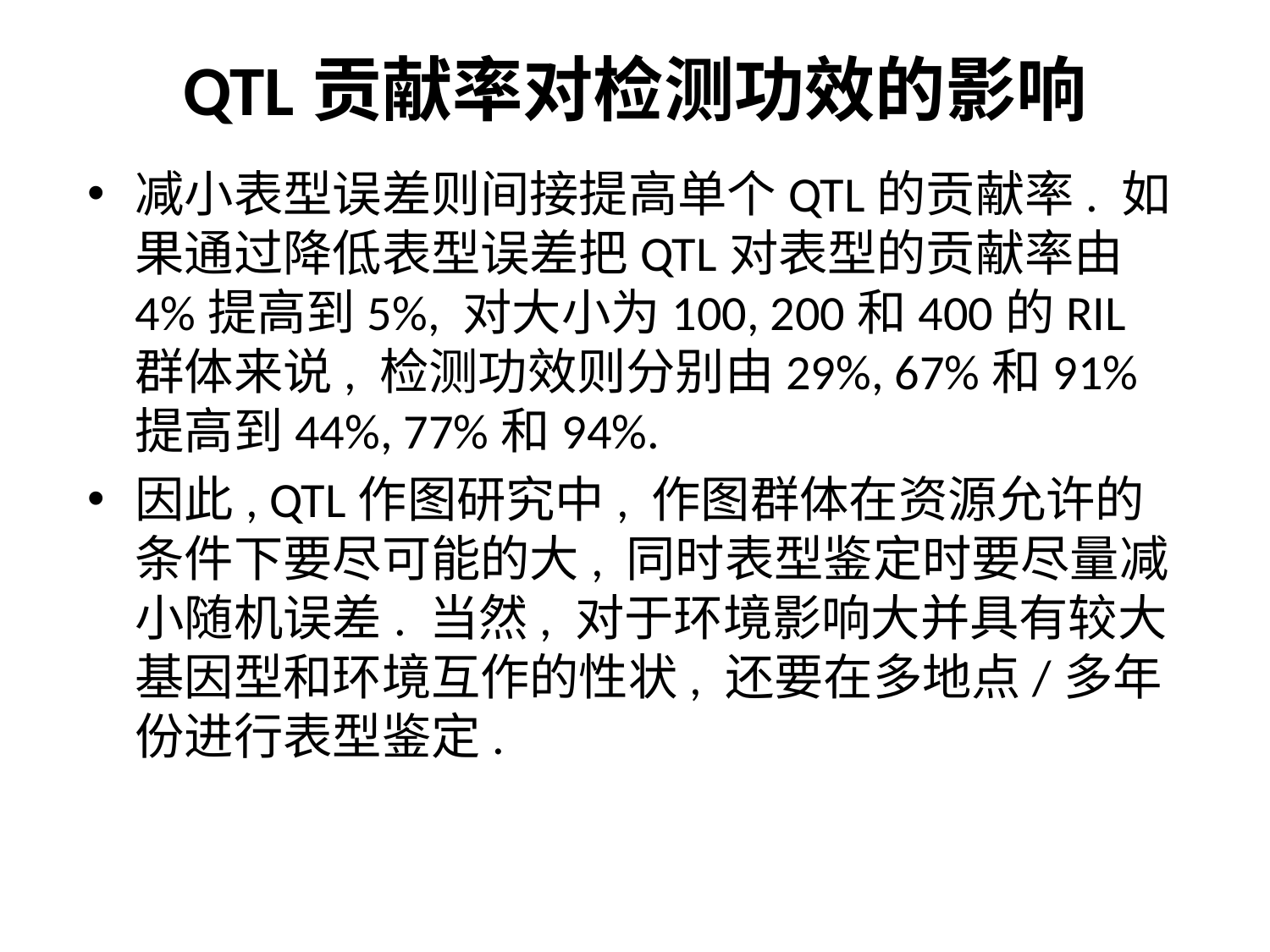

# QTL贡献率对检测功效的影响
减小表型误差则间接提高单个QTL的贡献率. 如果通过降低表型误差把QTL对表型的贡献率由4%提高到5%, 对大小为100, 200和400的RIL群体来说, 检测功效则分别由29%, 67%和91%提高到44%, 77%和94%.
因此, QTL作图研究中, 作图群体在资源允许的条件下要尽可能的大, 同时表型鉴定时要尽量减小随机误差. 当然, 对于环境影响大并具有较大基因型和环境互作的性状, 还要在多地点/多年份进行表型鉴定.